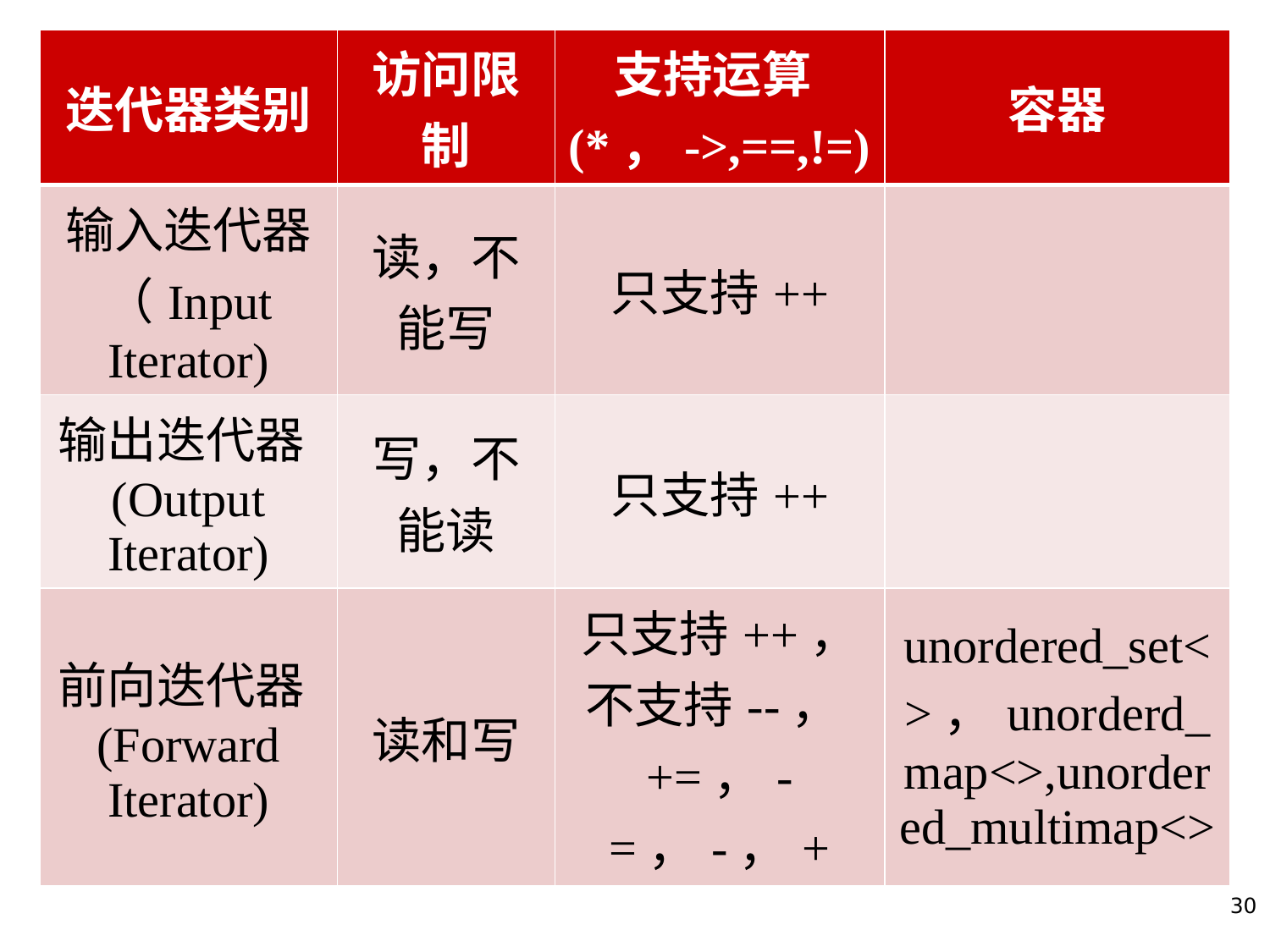

| 迭代器类别 | 访问限制 | 支持运算(\*，->,==,!=) | 容器 |
| --- | --- | --- | --- |
| 输入迭代器（Input Iterator) | 读，不能写 | 只支持++ |  |
| 输出迭代器(Output Iterator) | 写，不能读 | 只支持++ |  |
| 前向迭代器(Forward Iterator) | 读和写 | 只支持++，不支持--，+=，-=，-，+ | unordered\_set<>，unorderd\_map<>,unordered\_multimap<> |
30